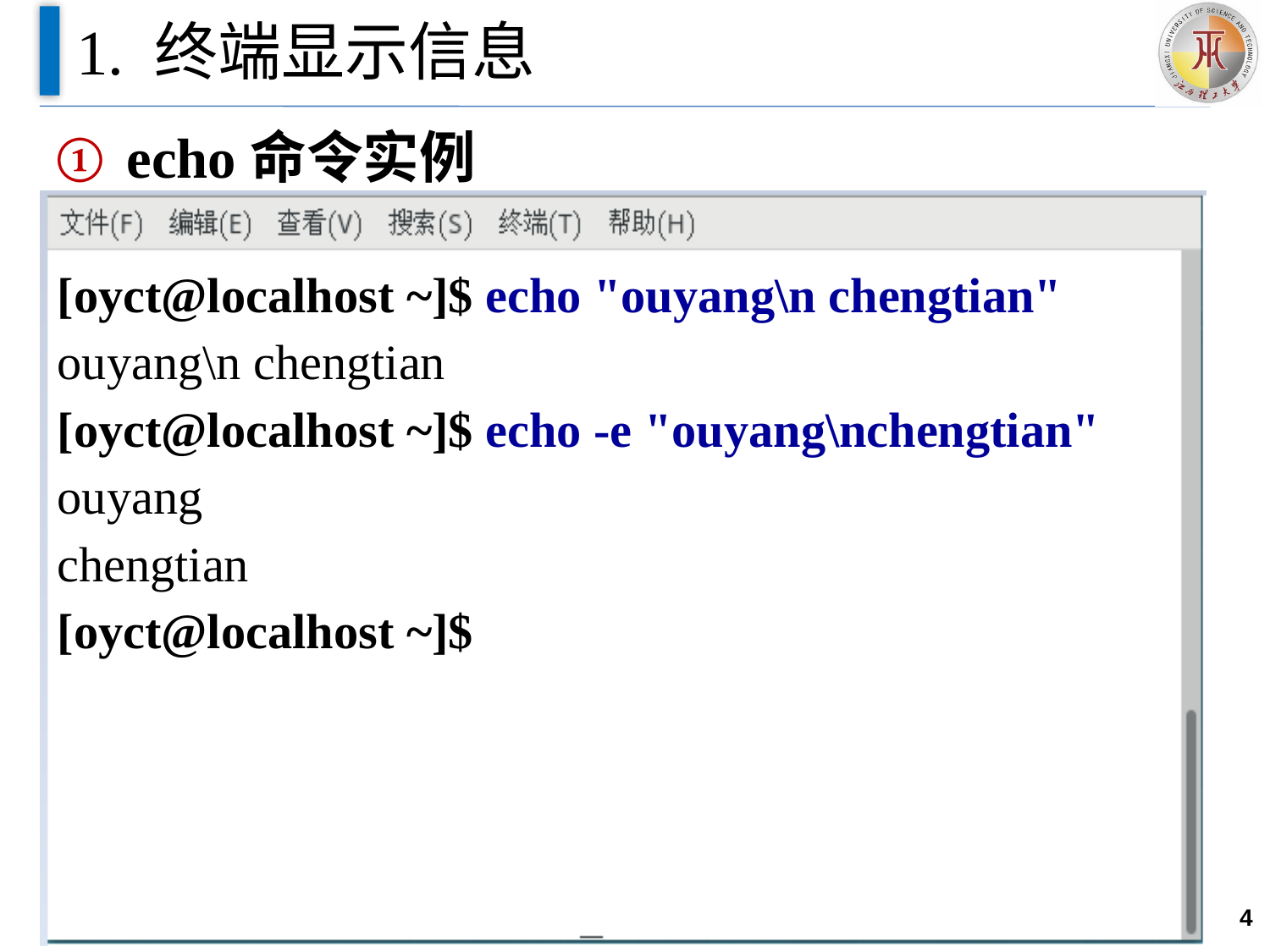

# 1. 终端显示信息
echo命令实例

[oyct@localhost ~]$ echo "ouyang\n chengtian"
ouyang\n chengtian
[oyct@localhost ~]$ echo -e "ouyang\nchengtian"
ouyang
chengtian
[oyct@localhost ~]$
4